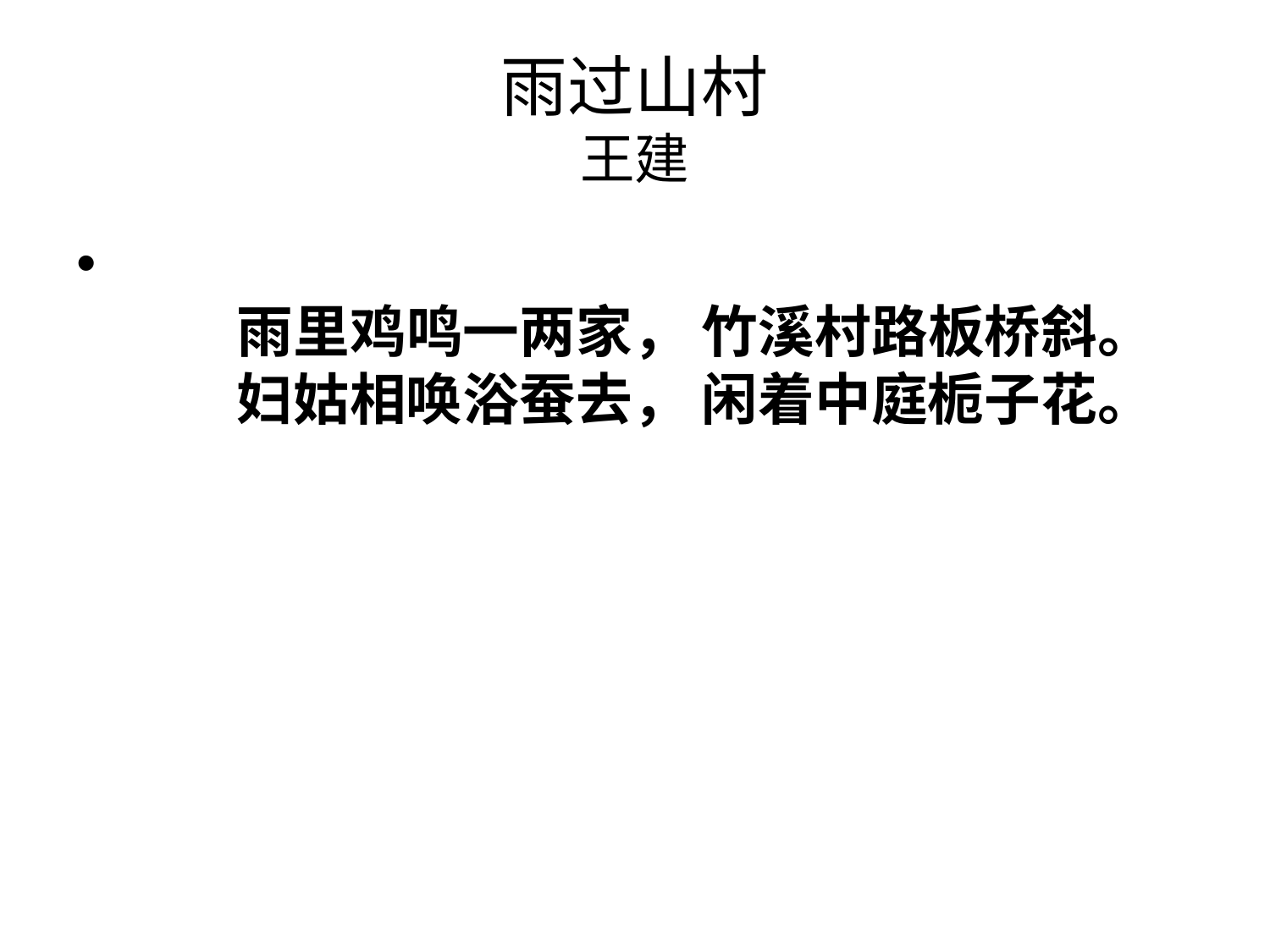

# 雨过山村 王建
　　雨里鸡鸣一两家， 竹溪村路板桥斜。
　　妇姑相唤浴蚕去， 闲着中庭栀子花。